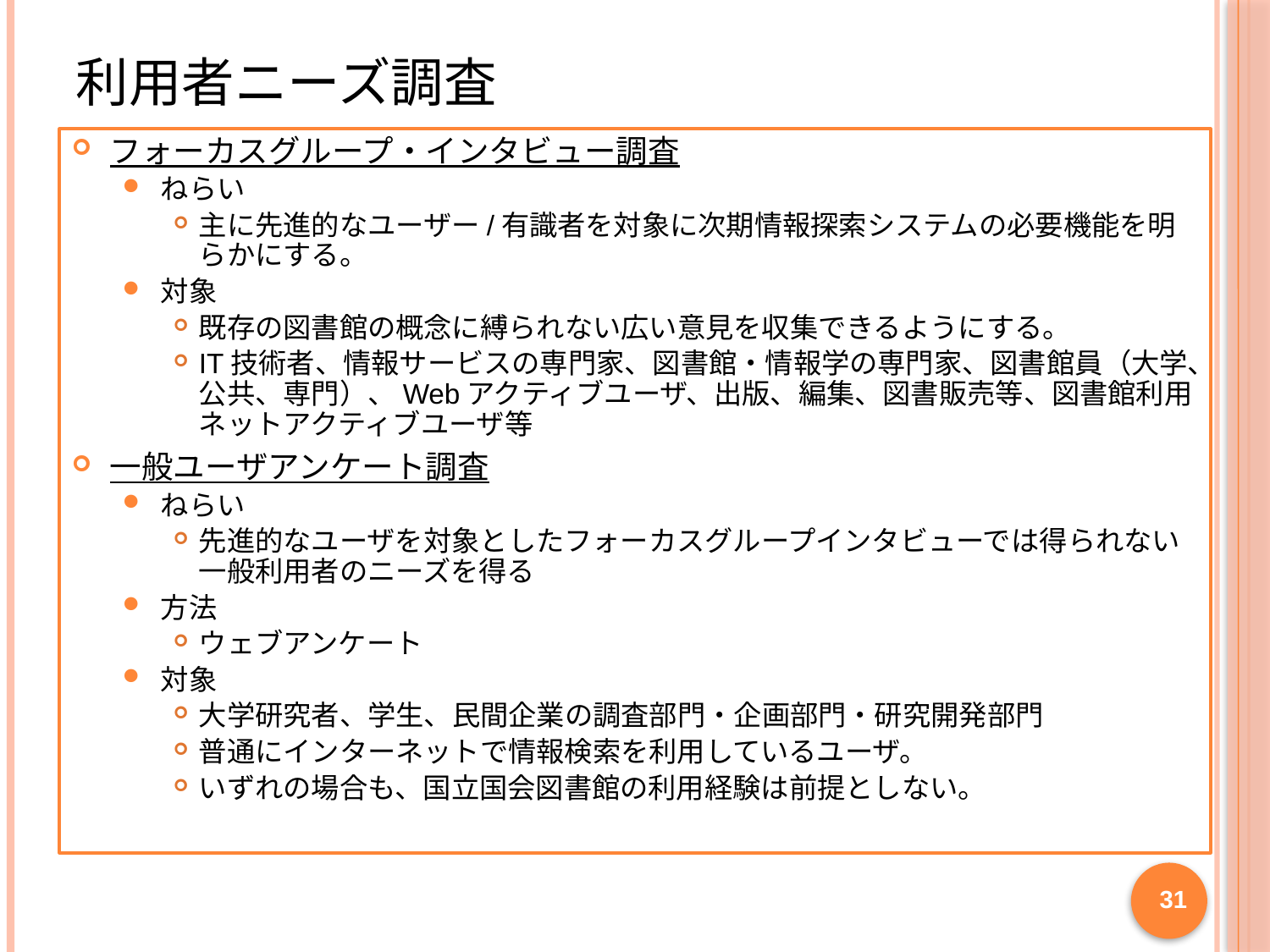

# 利用者ニーズ調査
フォーカスグループ・インタビュー調査
ねらい
主に先進的なユーザー/有識者を対象に次期情報探索システムの必要機能を明らかにする。
対象
既存の図書館の概念に縛られない広い意見を収集できるようにする。
IT技術者、情報サービスの専門家、図書館・情報学の専門家、図書館員（大学、公共、専門）、Webアクティブユーザ、出版、編集、図書販売等、図書館利用ネットアクティブユーザ等
一般ユーザアンケート調査
ねらい
先進的なユーザを対象としたフォーカスグループインタビューでは得られない一般利用者のニーズを得る
方法
ウェブアンケート
対象
大学研究者、学生、民間企業の調査部門・企画部門・研究開発部門
普通にインターネットで情報検索を利用しているユーザ。
いずれの場合も、国立国会図書館の利用経験は前提としない。
31